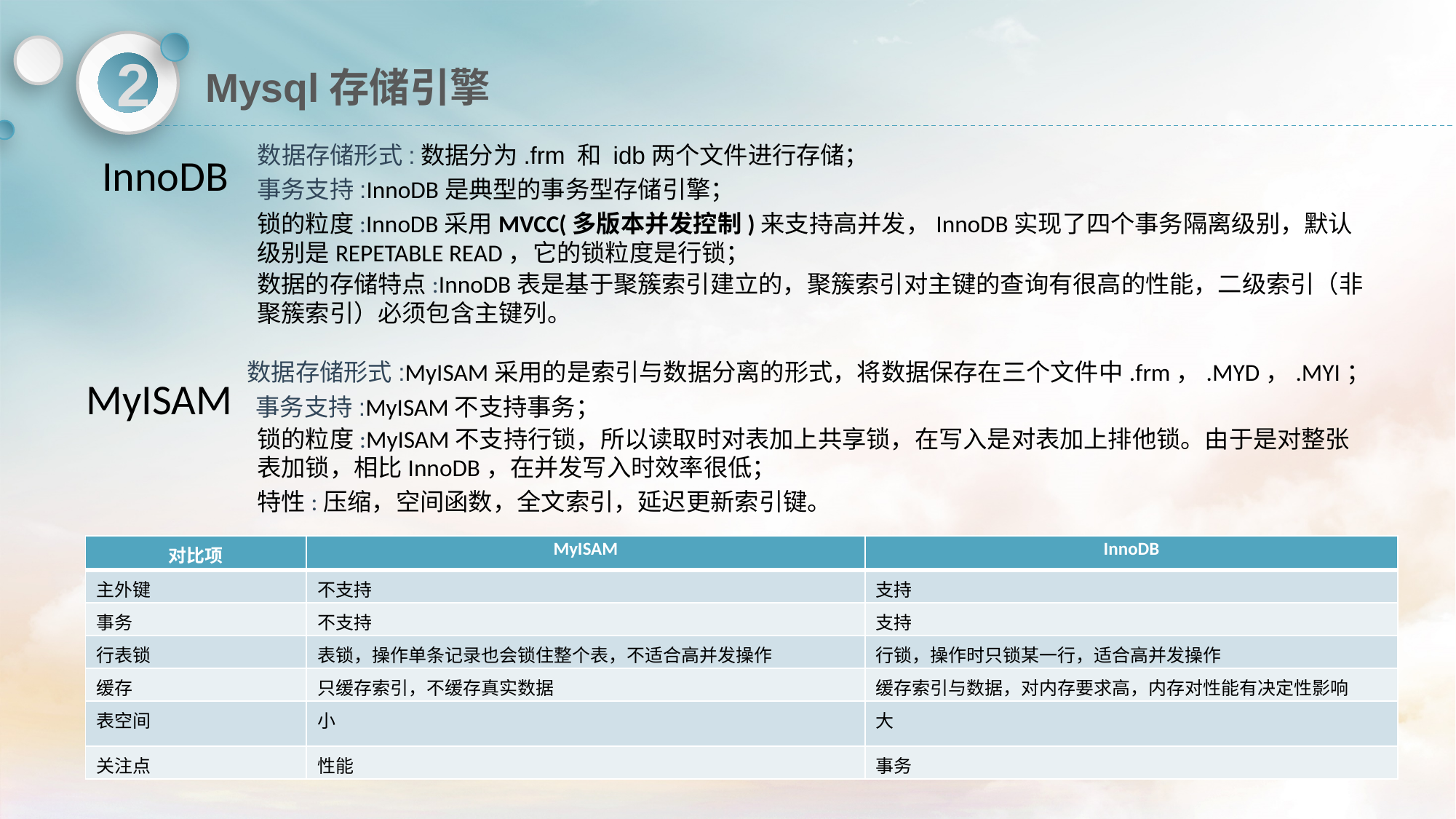

# Mysql存储引擎
2
数据存储形式:数据分为.frm 和 idb两个文件进行存储；
InnoDB
事务支持:InnoDB是典型的事务型存储引擎；
锁的粒度:InnoDB采用MVCC(多版本并发控制)来支持高并发，InnoDB实现了四个事务隔离级别，默认级别是REPETABLE READ，它的锁粒度是行锁；
数据的存储特点:InnoDB表是基于聚簇索引建立的，聚簇索引对主键的查询有很高的性能，二级索引（非聚簇索引）必须包含主键列。
数据存储形式:MyISAM采用的是索引与数据分离的形式，将数据保存在三个文件中.frm，.MYD，.MYI；
MyISAM
事务支持:MyISAM不支持事务；
锁的粒度:MyISAM不支持行锁，所以读取时对表加上共享锁，在写入是对表加上排他锁。由于是对整张表加锁，相比InnoDB，在并发写入时效率很低；
特性:压缩，空间函数，全文索引，延迟更新索引键。
| 对比项 | MyISAM | InnoDB |
| --- | --- | --- |
| 主外键 | 不支持 | 支持 |
| 事务 | 不支持 | 支持 |
| 行表锁 | 表锁，操作单条记录也会锁住整个表，不适合高并发操作 | 行锁，操作时只锁某一行，适合高并发操作 |
| 缓存 | 只缓存索引，不缓存真实数据 | 缓存索引与数据，对内存要求高，内存对性能有决定性影响 |
| 表空间 | 小 | 大 |
| 关注点 | 性能 | 事务 |